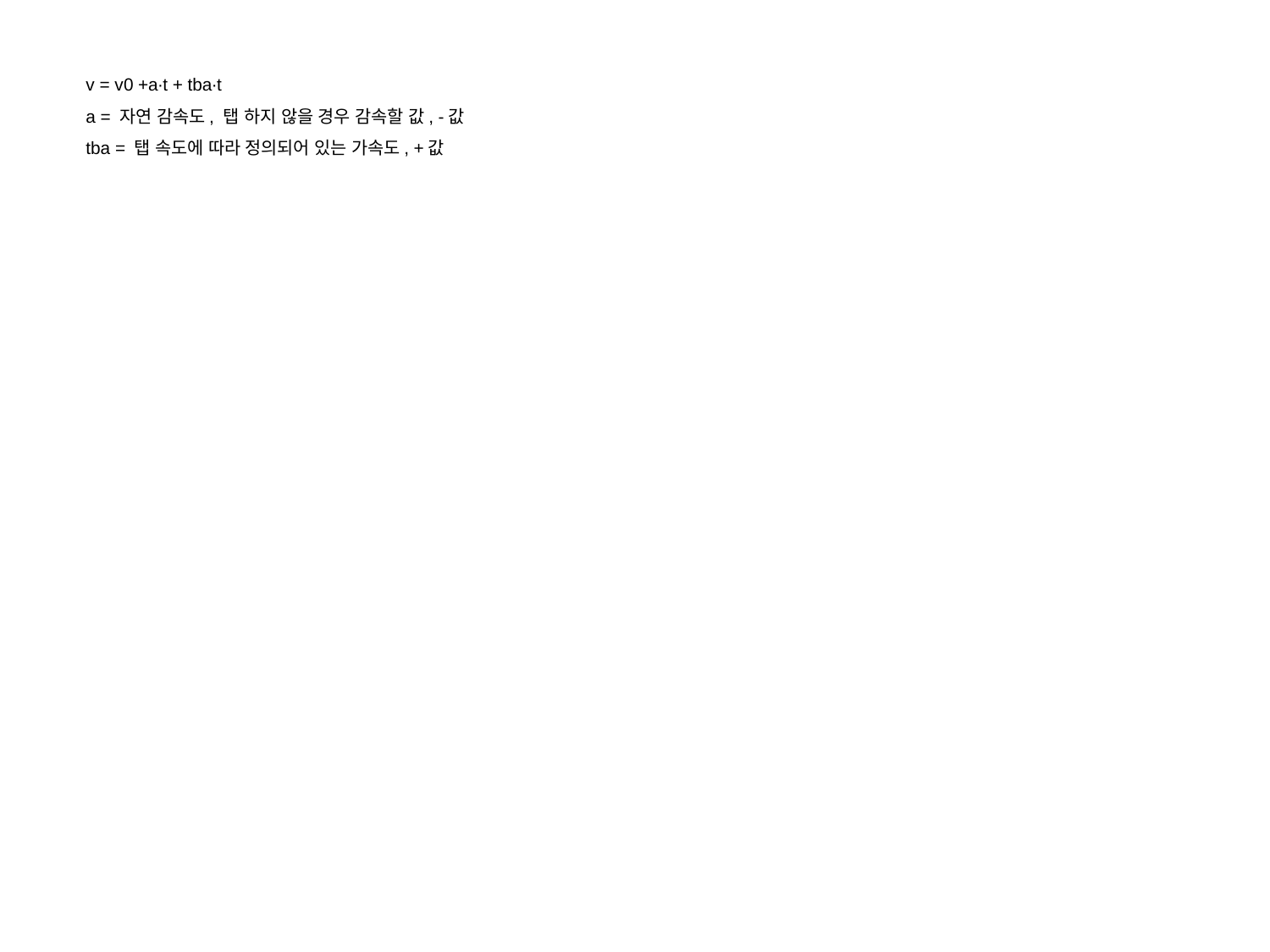

v = v0 +a∙t + tba∙t
a = 자연 감속도, 탭 하지 않을 경우 감속할 값, -값
tba = 탭 속도에 따라 정의되어 있는 가속도, +값